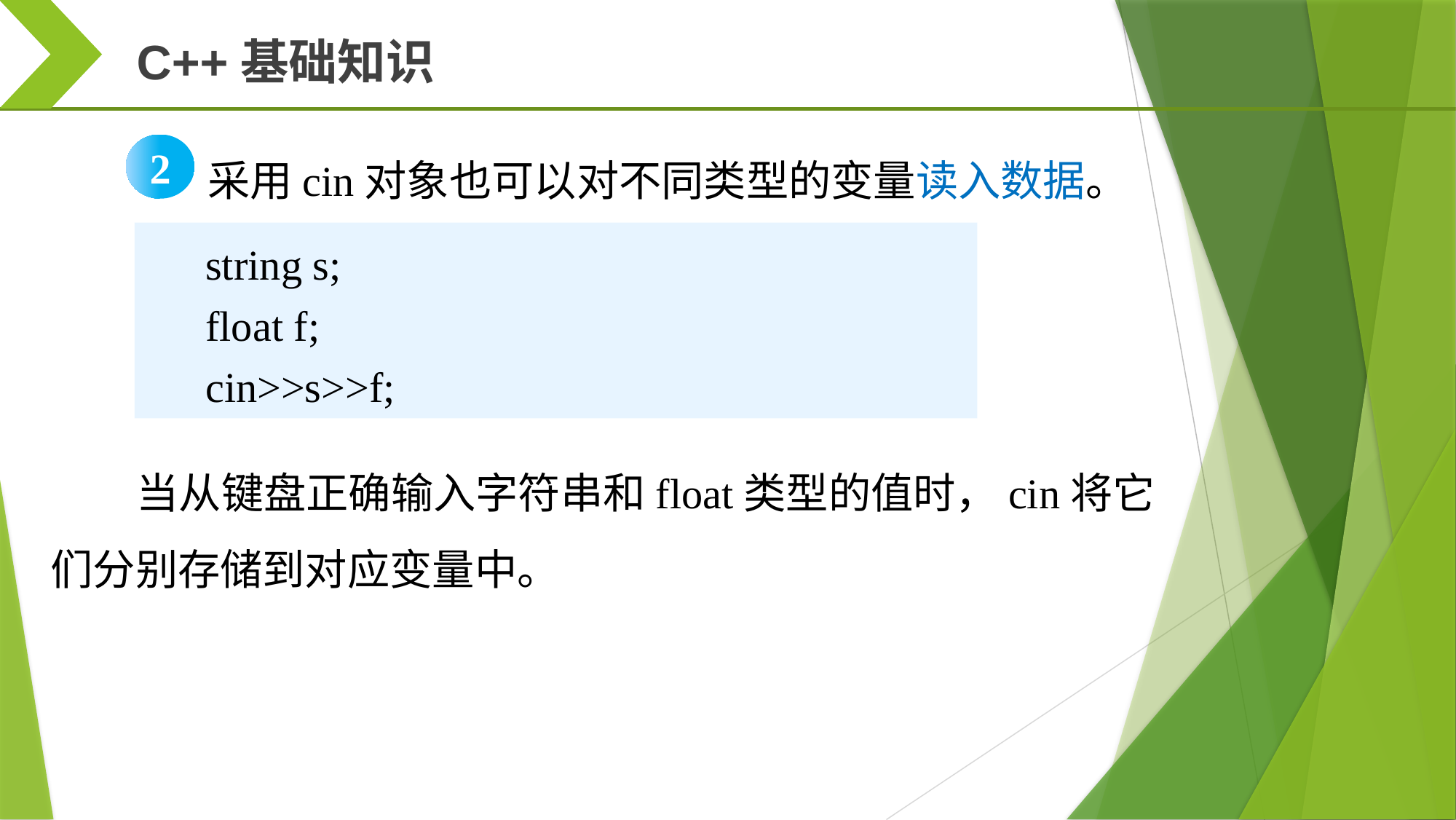

C++基础知识
采用cin对象也可以对不同类型的变量读入数据。
2
string s;
float f;
cin>>s>>f;

当从键盘正确输入字符串和float类型的值时，cin将它们分别存储到对应变量中。